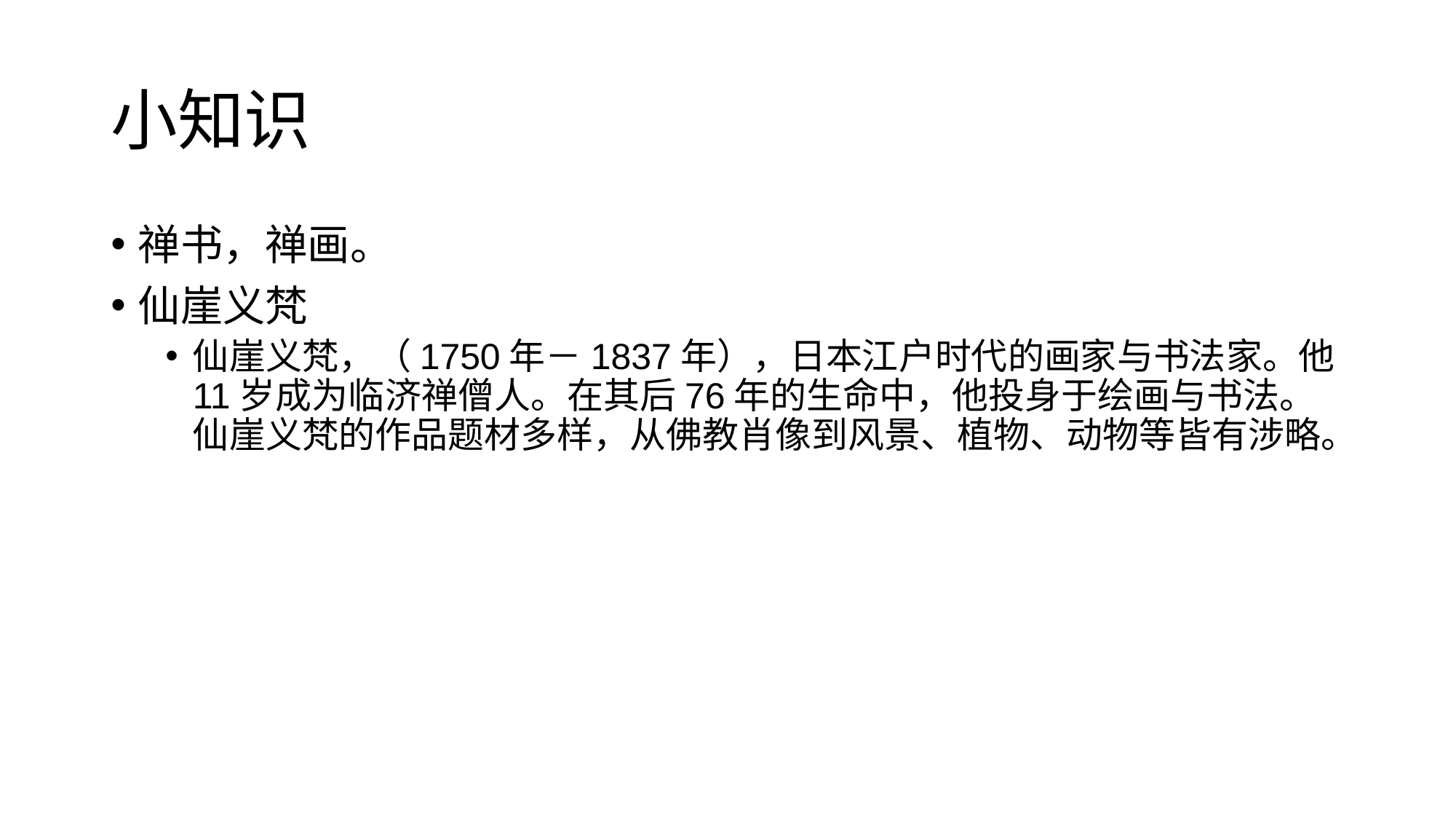

# 小知识
禅书，禅画。
仙崖义梵
仙崖义梵，（1750年－1837年），日本江户时代的画家与书法家。他11岁成为临济禅僧人。在其后76年的生命中，他投身于绘画与书法。仙崖义梵的作品题材多样，从佛教肖像到风景、植物、动物等皆有涉略。